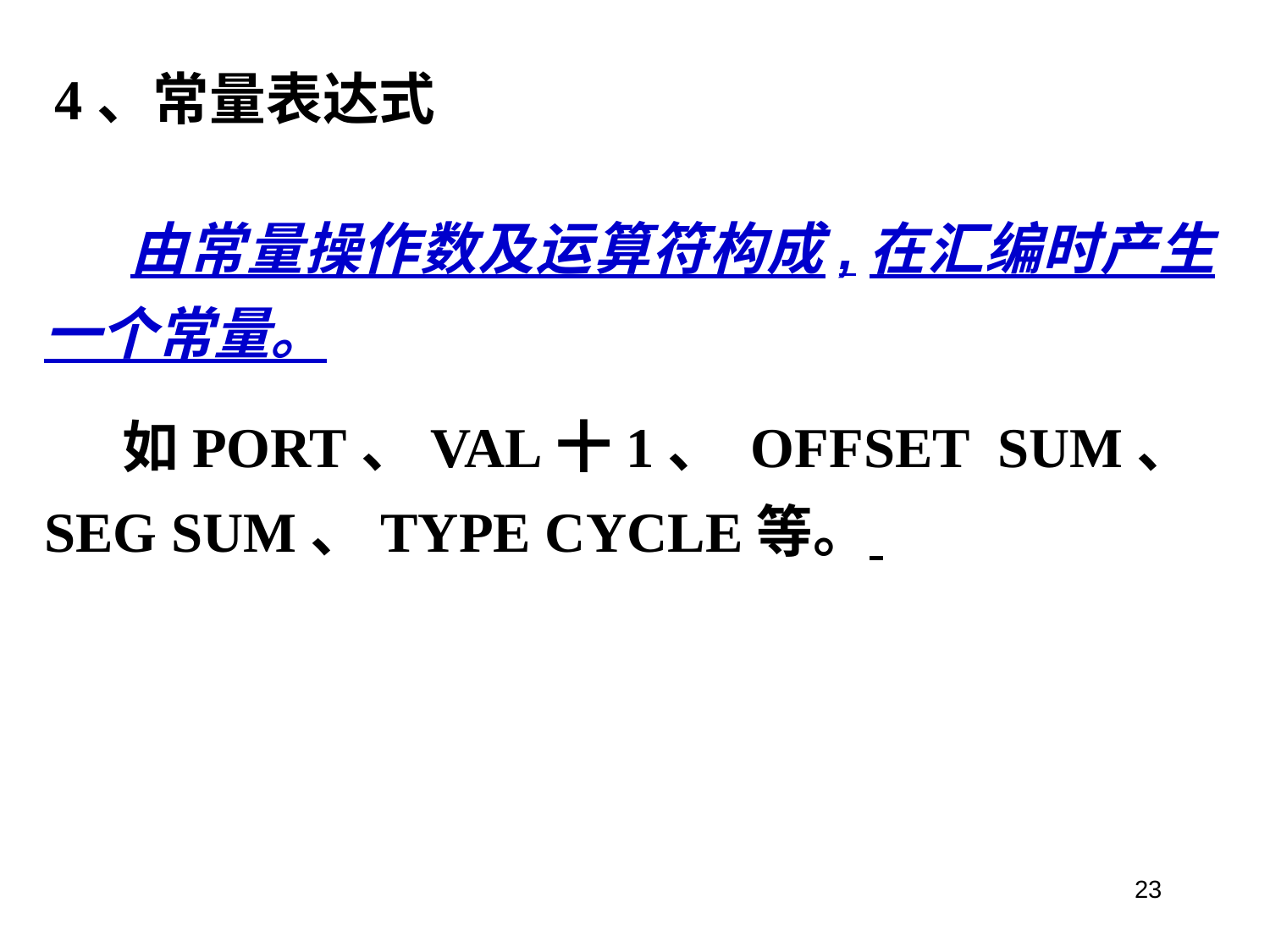

4、常量表达式
     由常量操作数及运算符构成,在汇编时产生一个常量。
     如PORT、VAL十1、 OFFSET  SUM、  SEG SUM、TYPE CYCLE等。
23